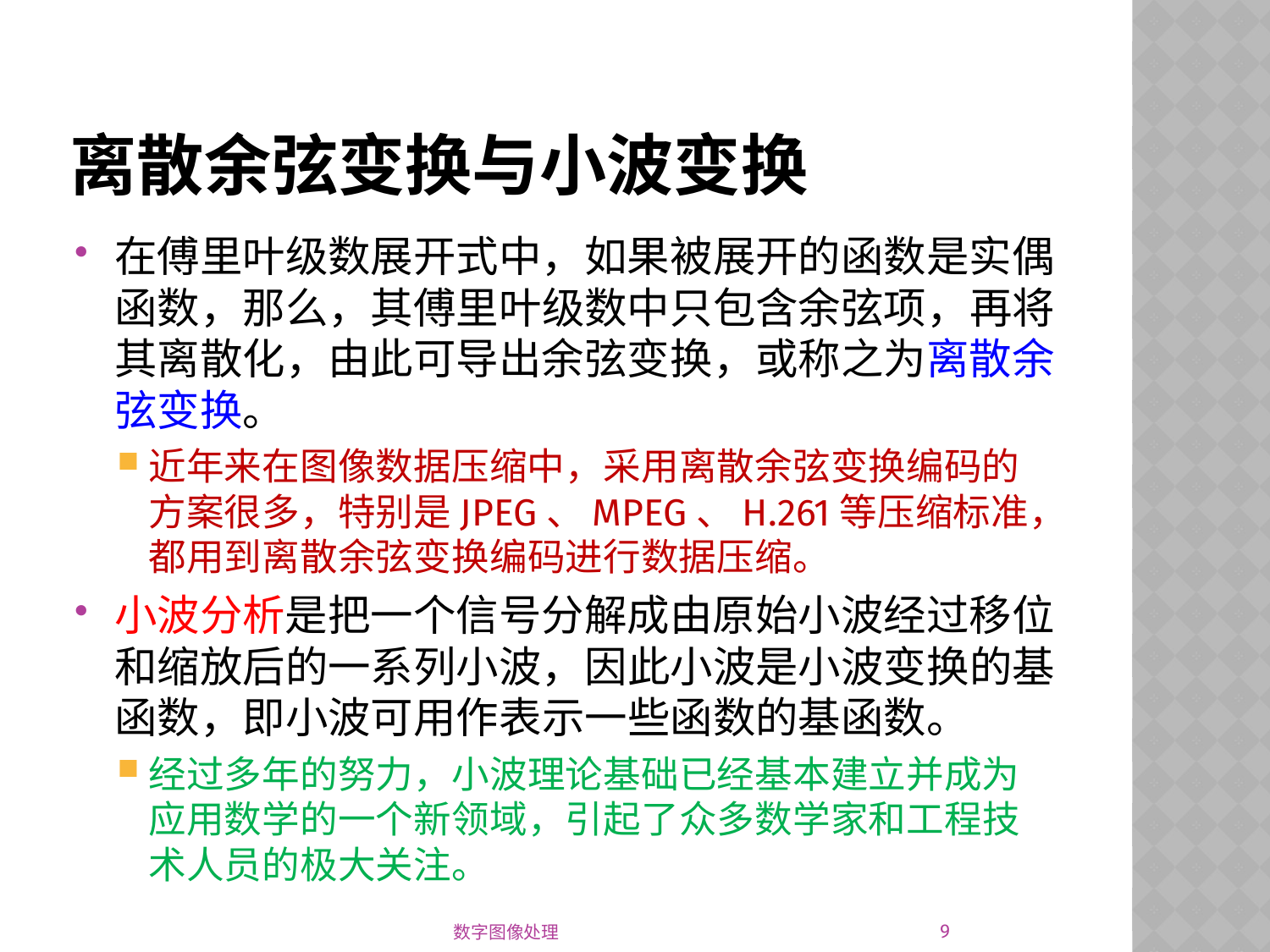

# 离散余弦变换与小波变换
在傅里叶级数展开式中，如果被展开的函数是实偶函数，那么，其傅里叶级数中只包含余弦项，再将其离散化，由此可导出余弦变换，或称之为离散余弦变换。
近年来在图像数据压缩中，采用离散余弦变换编码的方案很多，特别是JPEG、MPEG、H.261等压缩标准，都用到离散余弦变换编码进行数据压缩。
小波分析是把一个信号分解成由原始小波经过移位和缩放后的一系列小波，因此小波是小波变换的基函数，即小波可用作表示一些函数的基函数。
经过多年的努力，小波理论基础已经基本建立并成为应用数学的一个新领域，引起了众多数学家和工程技术人员的极大关注。
9
数字图像处理